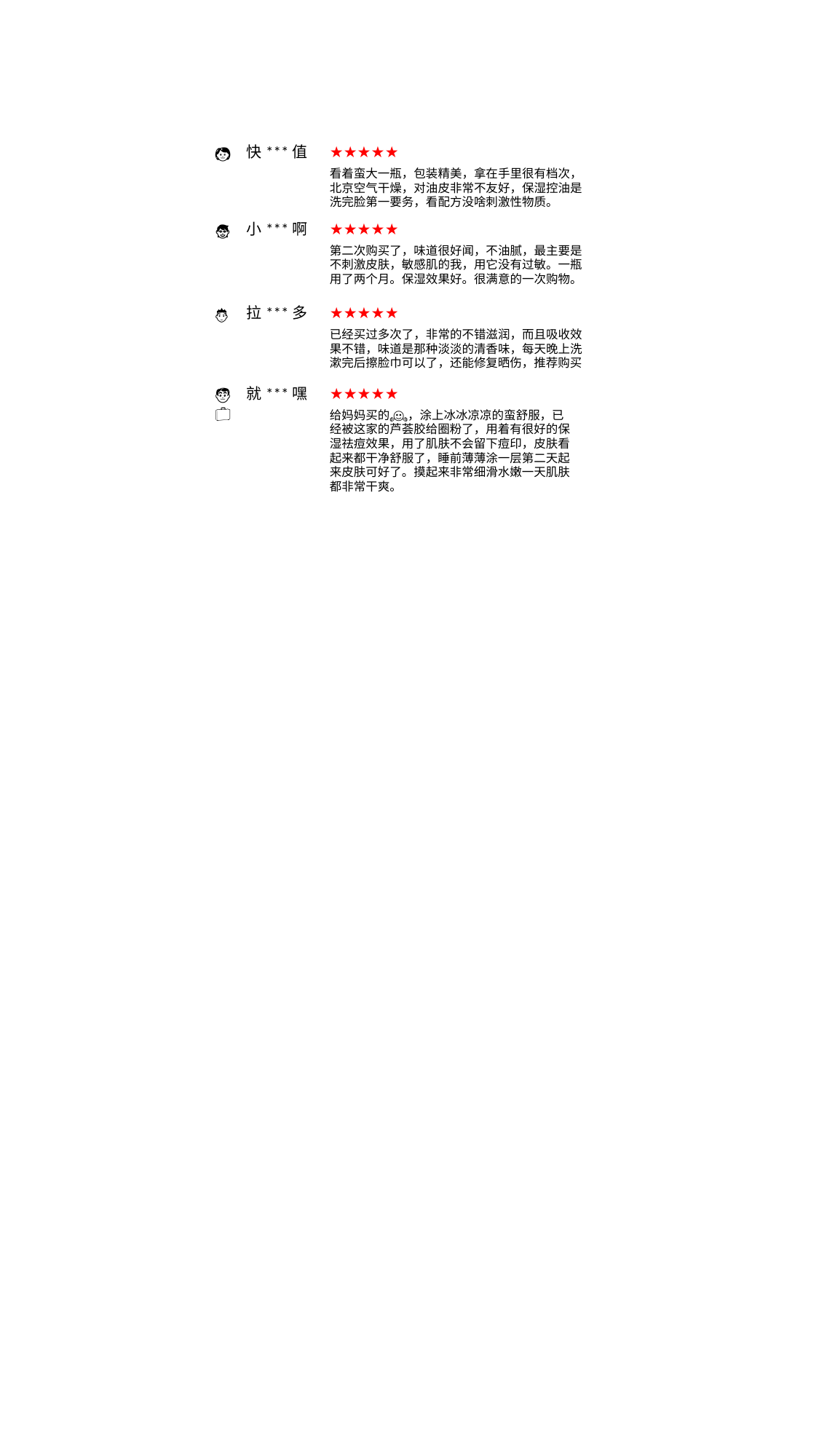

快***值
★★★★★
👩
看着蛮大一瓶，包装精美，拿在手里很有档次，
北京空气干燥，对油皮非常不友好，保湿控油是
洗完脸第一要务，看配方没啥刺激性物质。
★★★★★
小***啊
🧒
第二次购买了，味道很好闻，不油腻，最主要是
不刺激皮肤，敏感肌的我，用它没有过敏。一瓶
用了两个月。保湿效果好。很满意的一次购物。
★★★★★
拉***多
🤴
已经买过多次了，非常的不错滋润，而且吸收效
果不错，味道是那种淡淡的清香味，每天晚上洗
漱完后擦脸巾可以了，还能修复晒伤，推荐购买
★★★★★
就***嘿
👨‍💼
给妈妈买的🤗，涂上冰冰凉凉的蛮舒服，已经被这家的芦荟胶给圈粉了，用着有很好的保湿祛痘效果，用了肌肤不会留下痘印，皮肤看起来都干净舒服了，睡前薄薄涂一层第二天起来皮肤可好了。摸起来非常细滑水嫩一天肌肤都非常干爽。